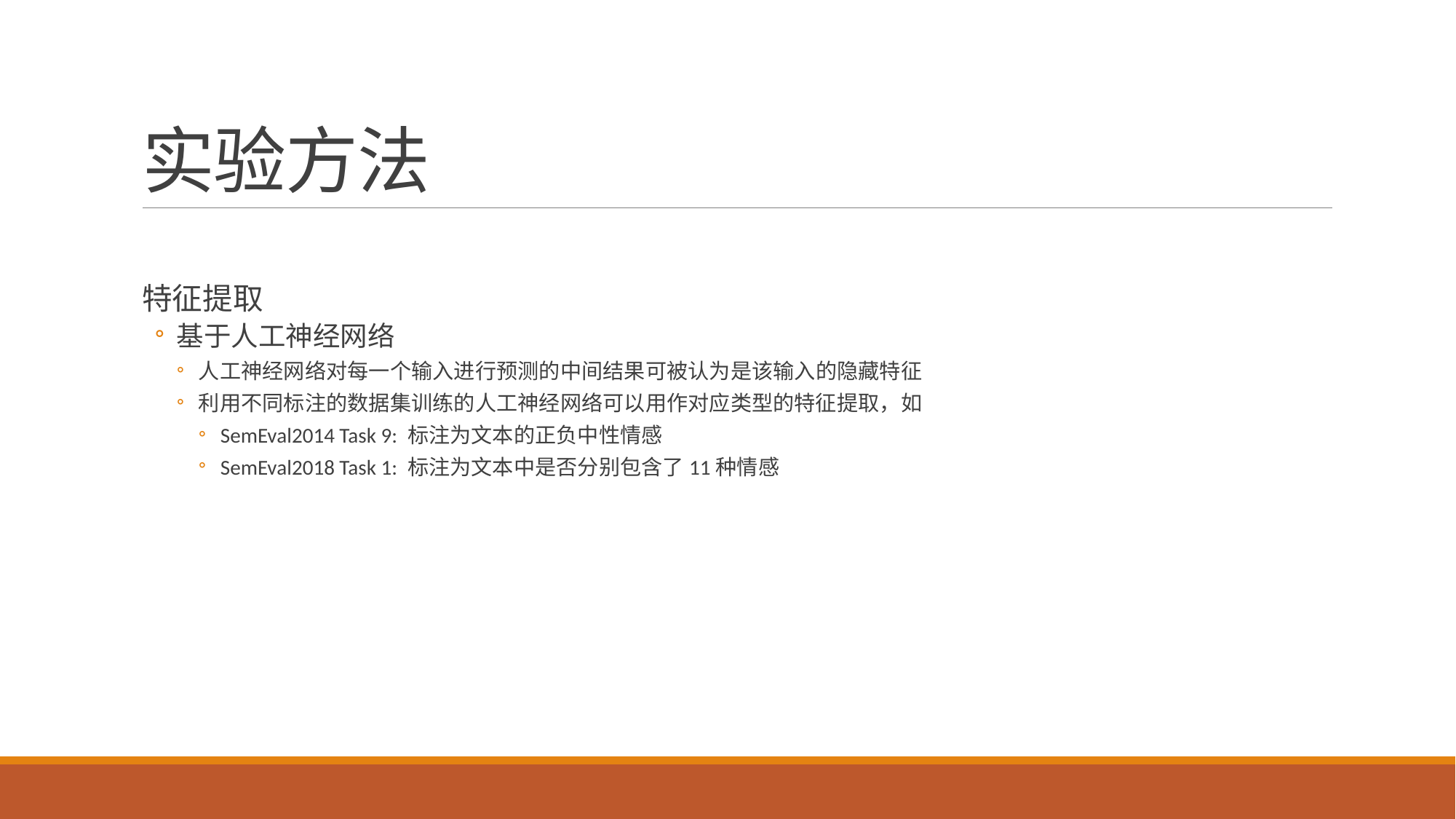

# 实验方法

特征提取
基于人工神经网络
人工神经网络对每一个输入进行预测的中间结果可被认为是该输入的隐藏特征
利用不同标注的数据集训练的人工神经网络可以用作对应类型的特征提取，如
SemEval2014 Task 9: 标注为文本的正负中性情感
SemEval2018 Task 1: 标注为文本中是否分别包含了11种情感